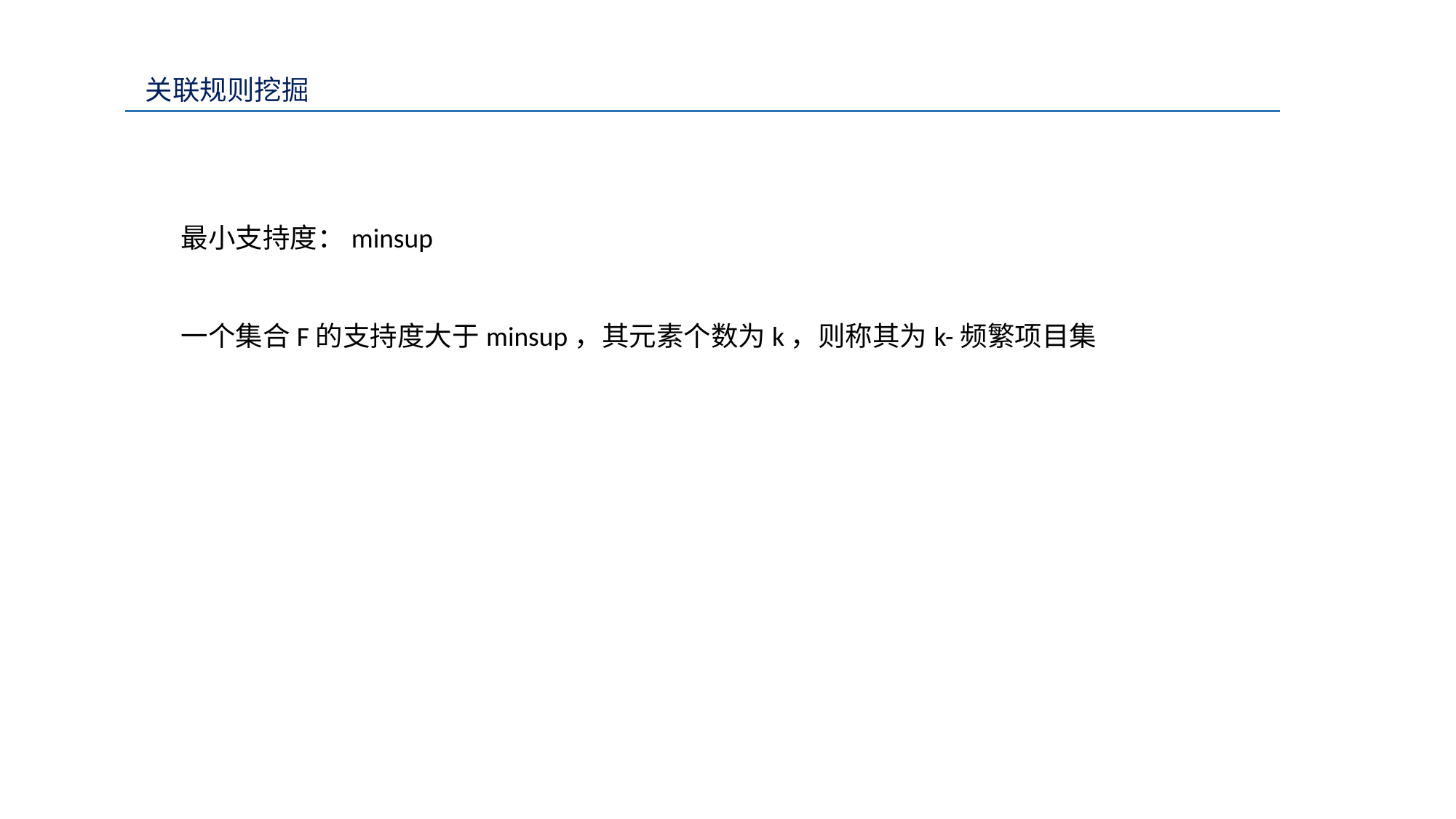

关联规则挖掘
最小支持度：minsup

一个集合F的支持度大于minsup，其元素个数为k，则称其为k-频繁项目集